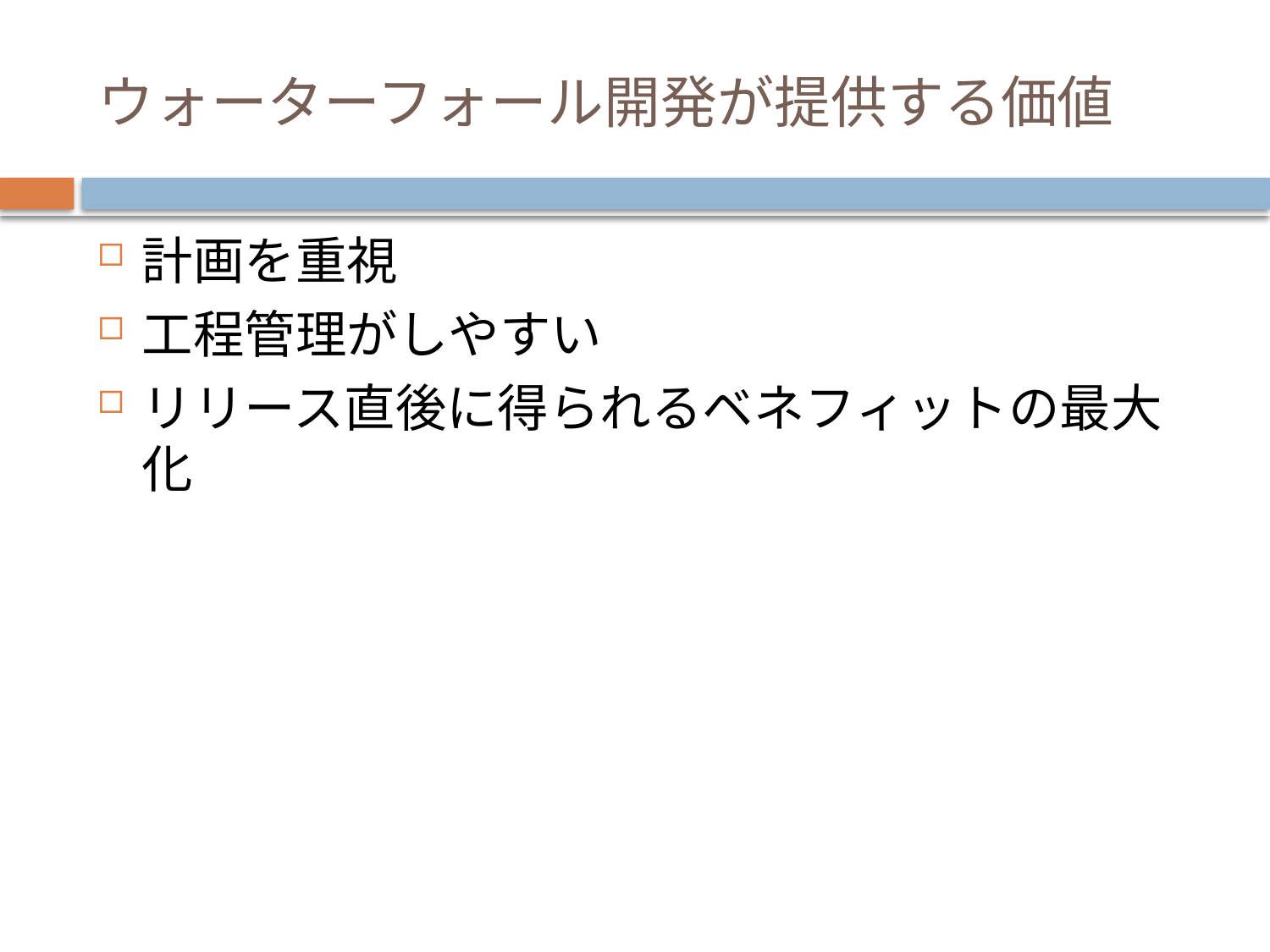

# ウォーターフォール開発が提供する価値
計画を重視
工程管理がしやすい
リリース直後に得られるベネフィットの最大化